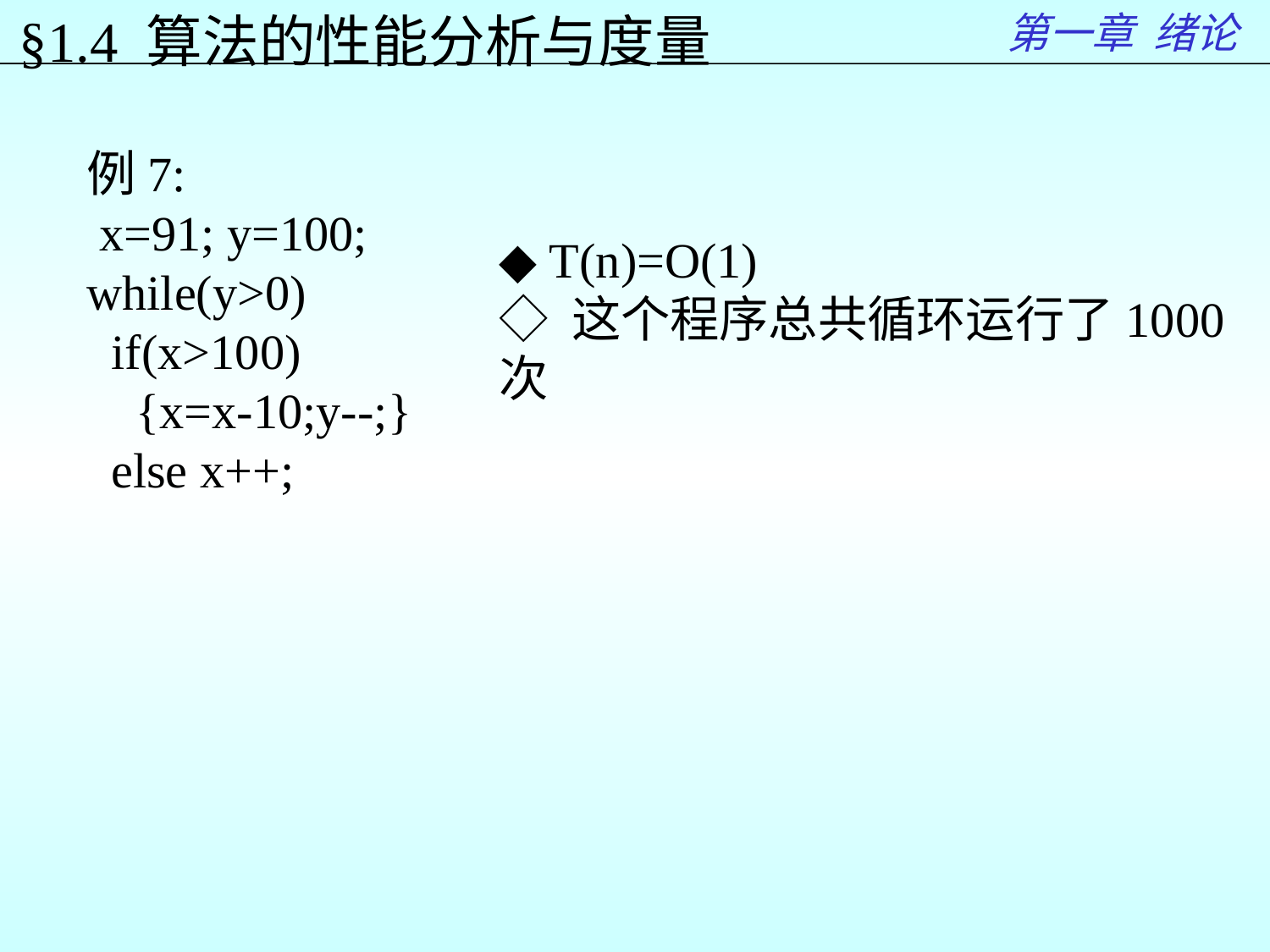

第一章  绪论

§1.4 算法的性能分析与度量
例7:
 x=91; y=100;
while(y>0)
  if(x>100)
    {x=x-10;y--;}
  else x++;
◆ T(n)=O(1)
◇ 这个程序总共循环运行了1000次